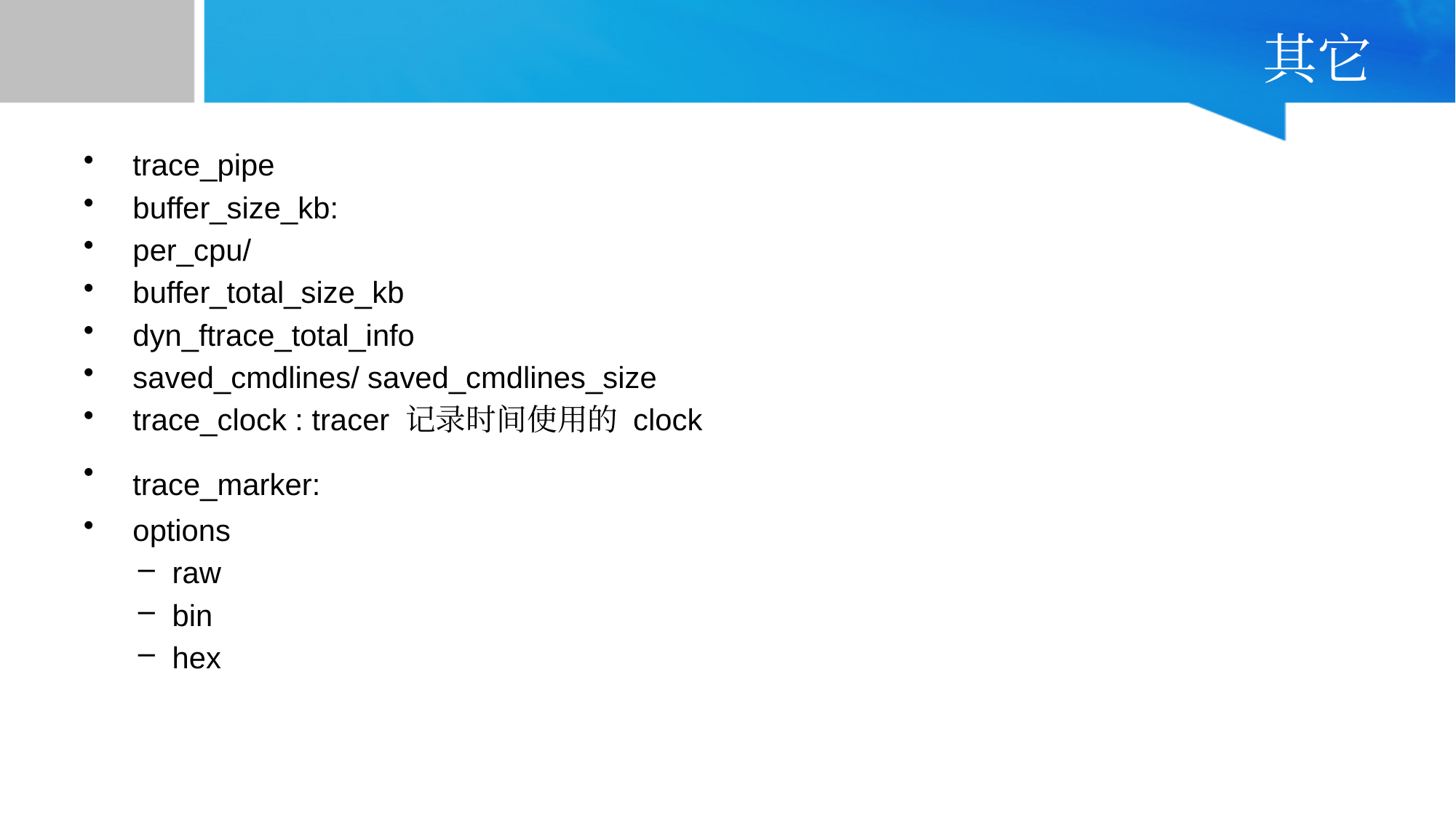

# 其它
 trace_pipe
 buffer_size_kb:
 per_cpu/
 buffer_total_size_kb
 dyn_ftrace_total_info
 saved_cmdlines/ saved_cmdlines_size
 trace_clock : tracer 记录时间使用的 clock
 trace_marker:
 options
raw
bin
hex